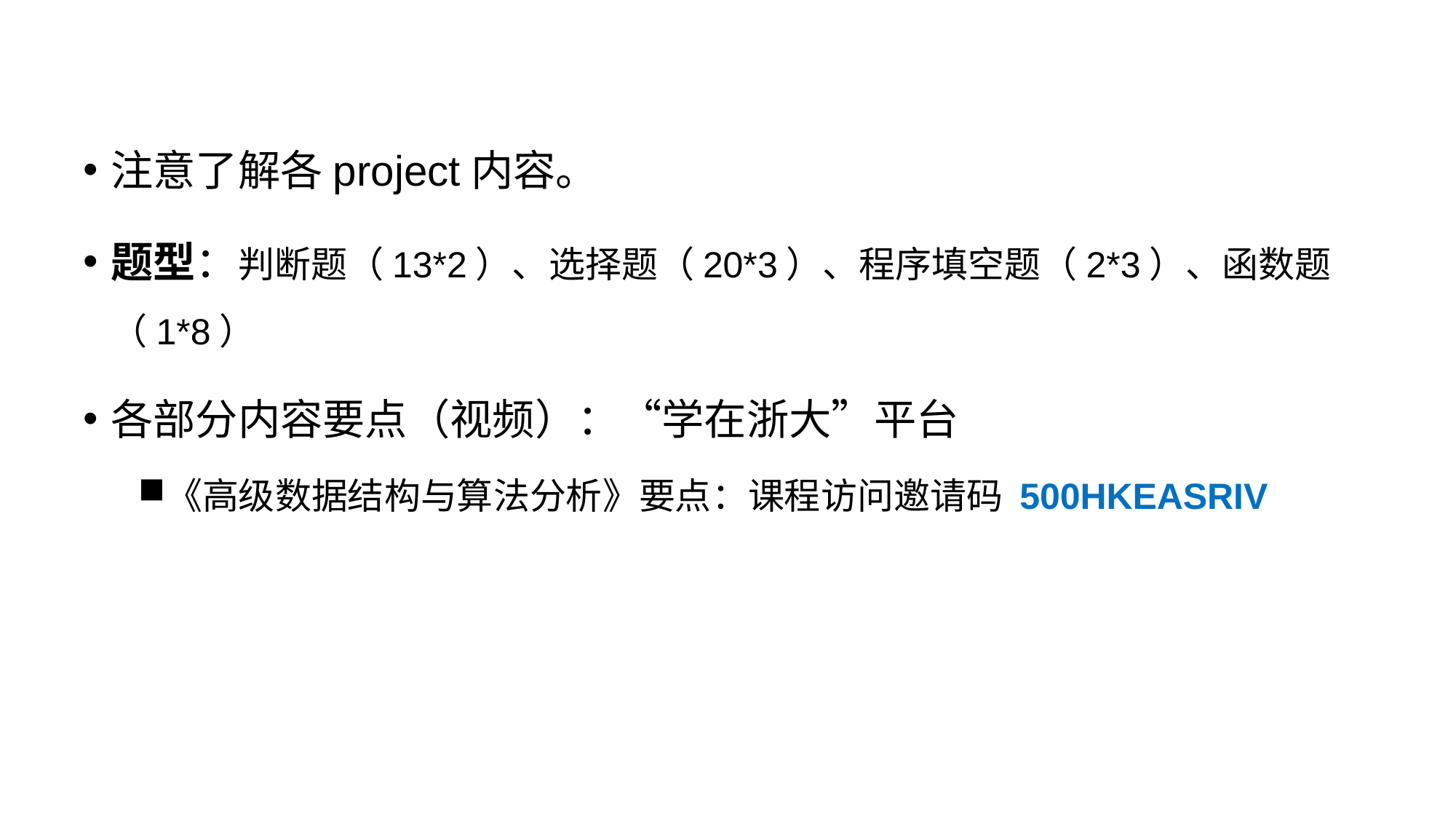

注意了解各project内容。
题型：判断题（13*2）、选择题（20*3）、程序填空题（2*3）、函数题（1*8）
各部分内容要点（视频）：“学在浙大”平台
《高级数据结构与算法分析》要点：课程访问邀请码 500HKEASRIV